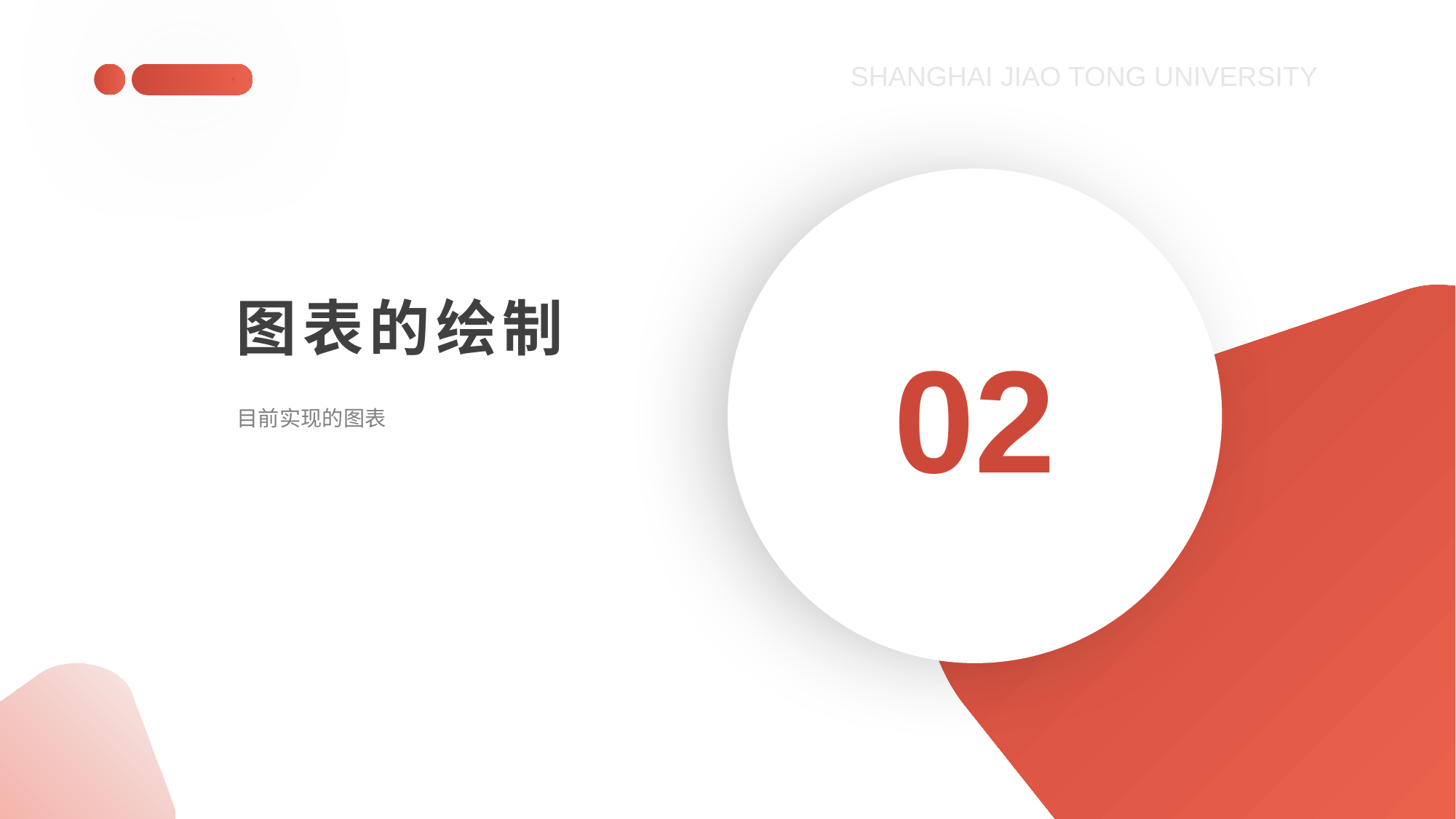

SHANGHAI JIAO TONG UNIVERSITY

图表的绘制

02
目前实现的图表